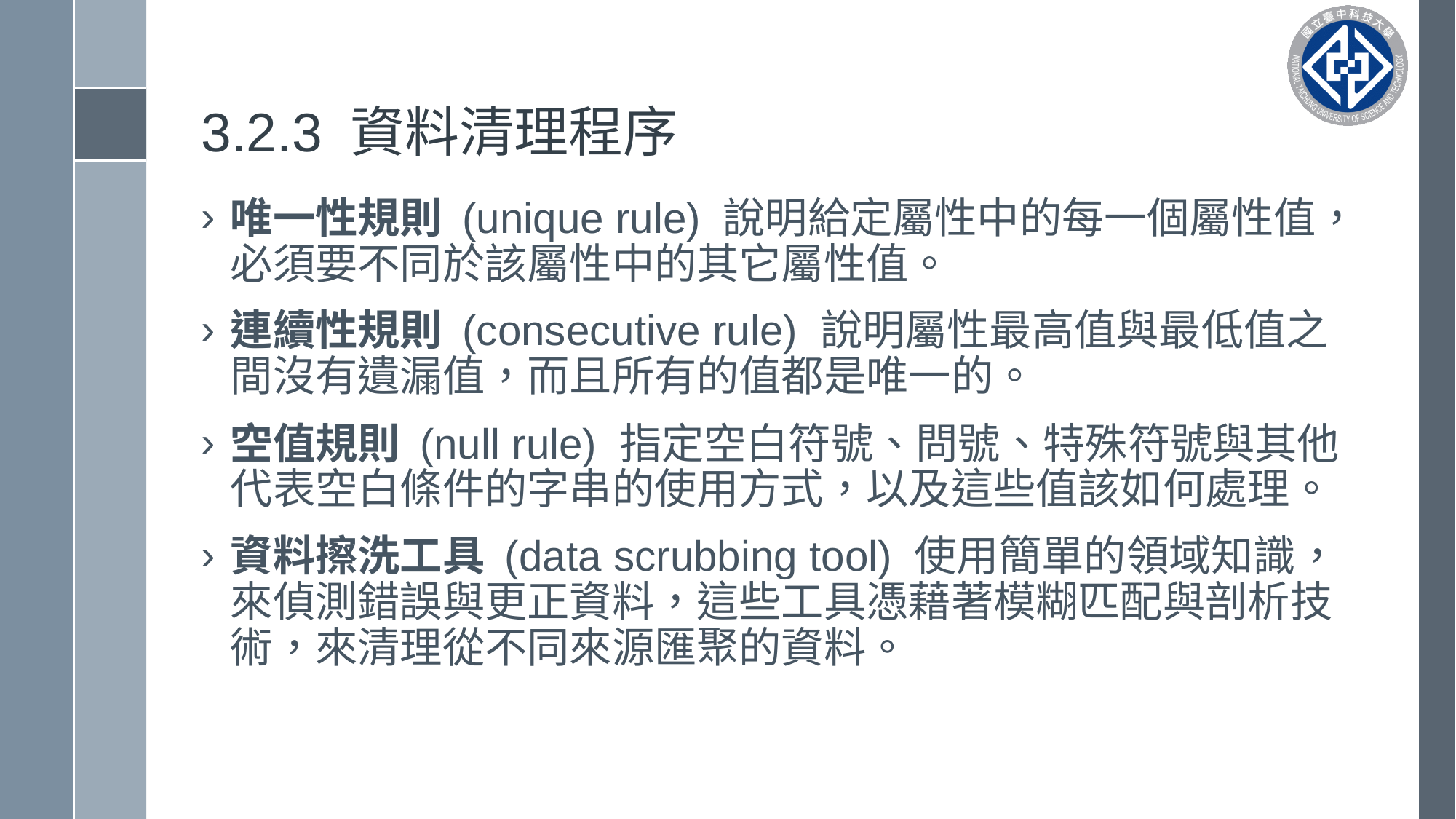

# 3.2.3 資料清理程序
唯一性規則 (unique rule) 說明給定屬性中的每一個屬性值，必須要不同於該屬性中的其它屬性值。
連續性規則 (consecutive rule) 說明屬性最高值與最低值之間沒有遺漏值，而且所有的值都是唯一的。
空值規則 (null rule) 指定空白符號、問號、特殊符號與其他代表空白條件的字串的使用方式，以及這些值該如何處理。
資料擦洗工具 (data scrubbing tool) 使用簡單的領域知識，來偵測錯誤與更正資料，這些工具憑藉著模糊匹配與剖析技術，來清理從不同來源匯聚的資料。